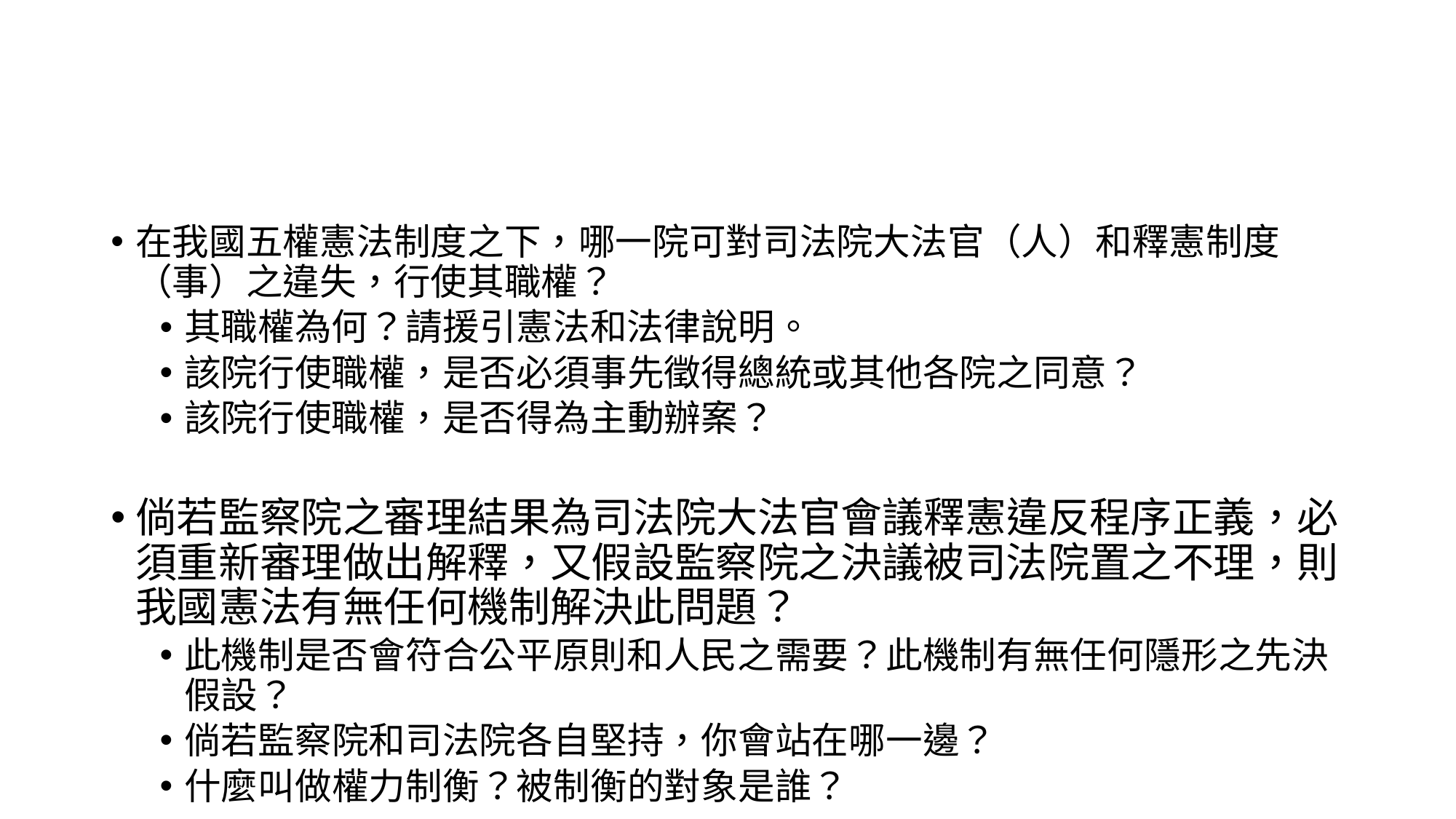

#
在我國五權憲法制度之下，哪一院可對司法院大法官（人）和釋憲制度（事）之違失，行使其職權？
其職權為何？請援引憲法和法律說明。
該院行使職權，是否必須事先徵得總統或其他各院之同意？
該院行使職權，是否得為主動辦案？

倘若監察院之審理結果為司法院大法官會議釋憲違反程序正義，必須重新審理做出解釋，又假設監察院之決議被司法院置之不理，則我國憲法有無任何機制解決此問題？
此機制是否會符合公平原則和人民之需要？此機制有無任何隱形之先決假設？
倘若監察院和司法院各自堅持，你會站在哪一邊？
什麼叫做權力制衡？被制衡的對象是誰？